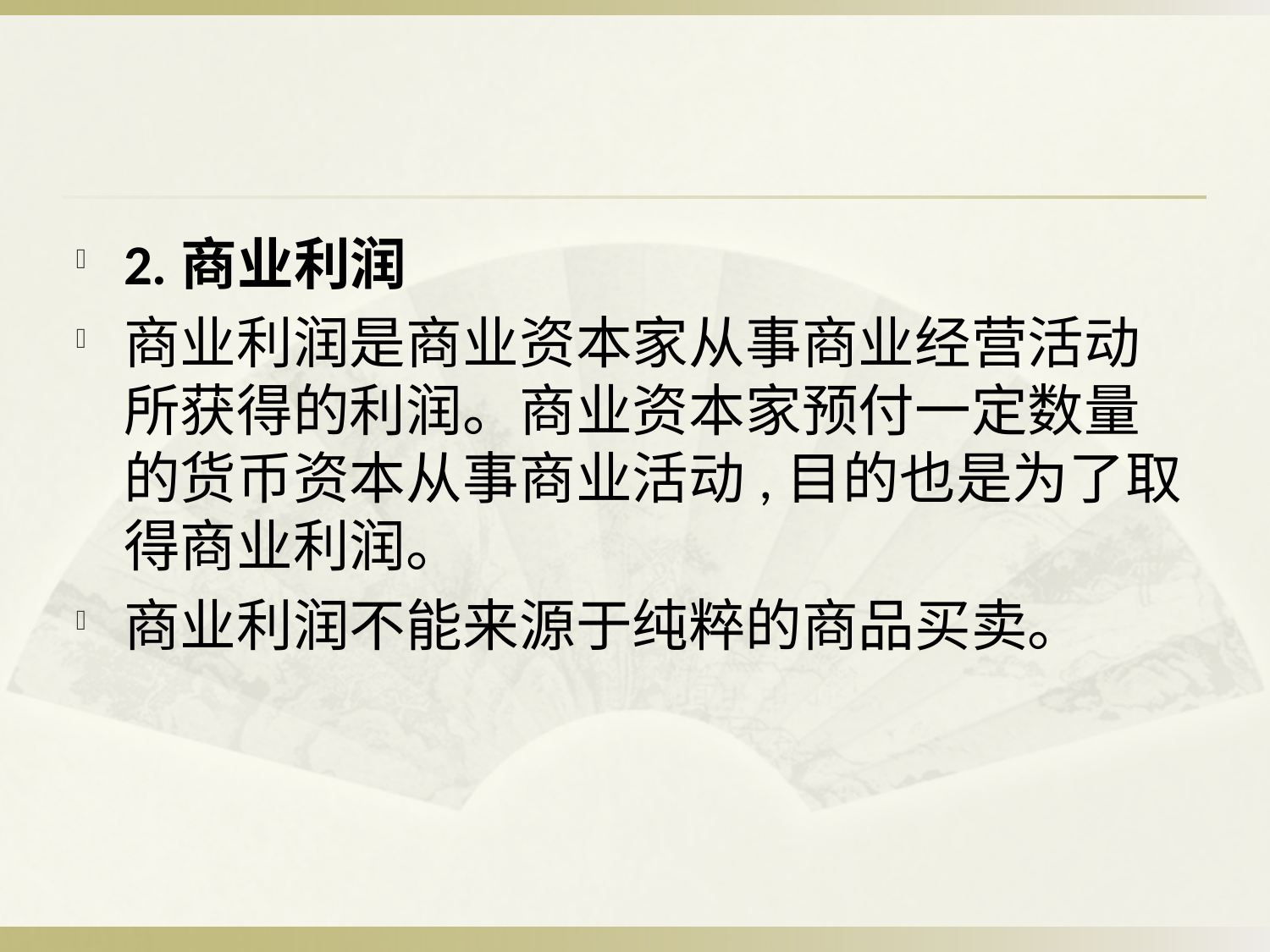

#
2.商业利润
商业利润是商业资本家从事商业经营活动所获得的利润。商业资本家预付一定数量的货币资本从事商业活动,目的也是为了取得商业利润。
商业利润不能来源于纯粹的商品买卖。